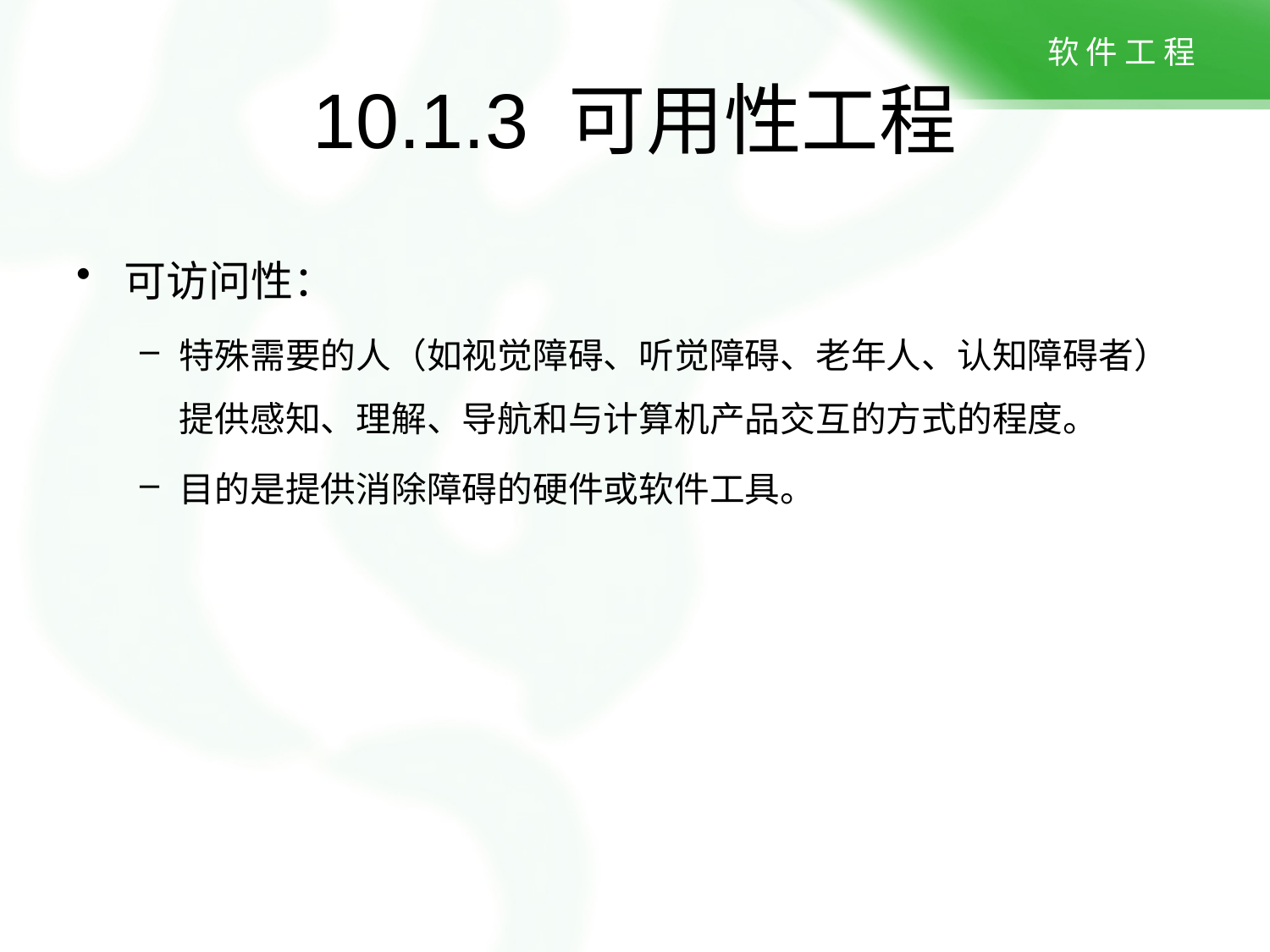

# 10.1.3 可用性工程
可访问性：
特殊需要的人（如视觉障碍、听觉障碍、老年人、认知障碍者）提供感知、理解、导航和与计算机产品交互的方式的程度。
目的是提供消除障碍的硬件或软件工具。